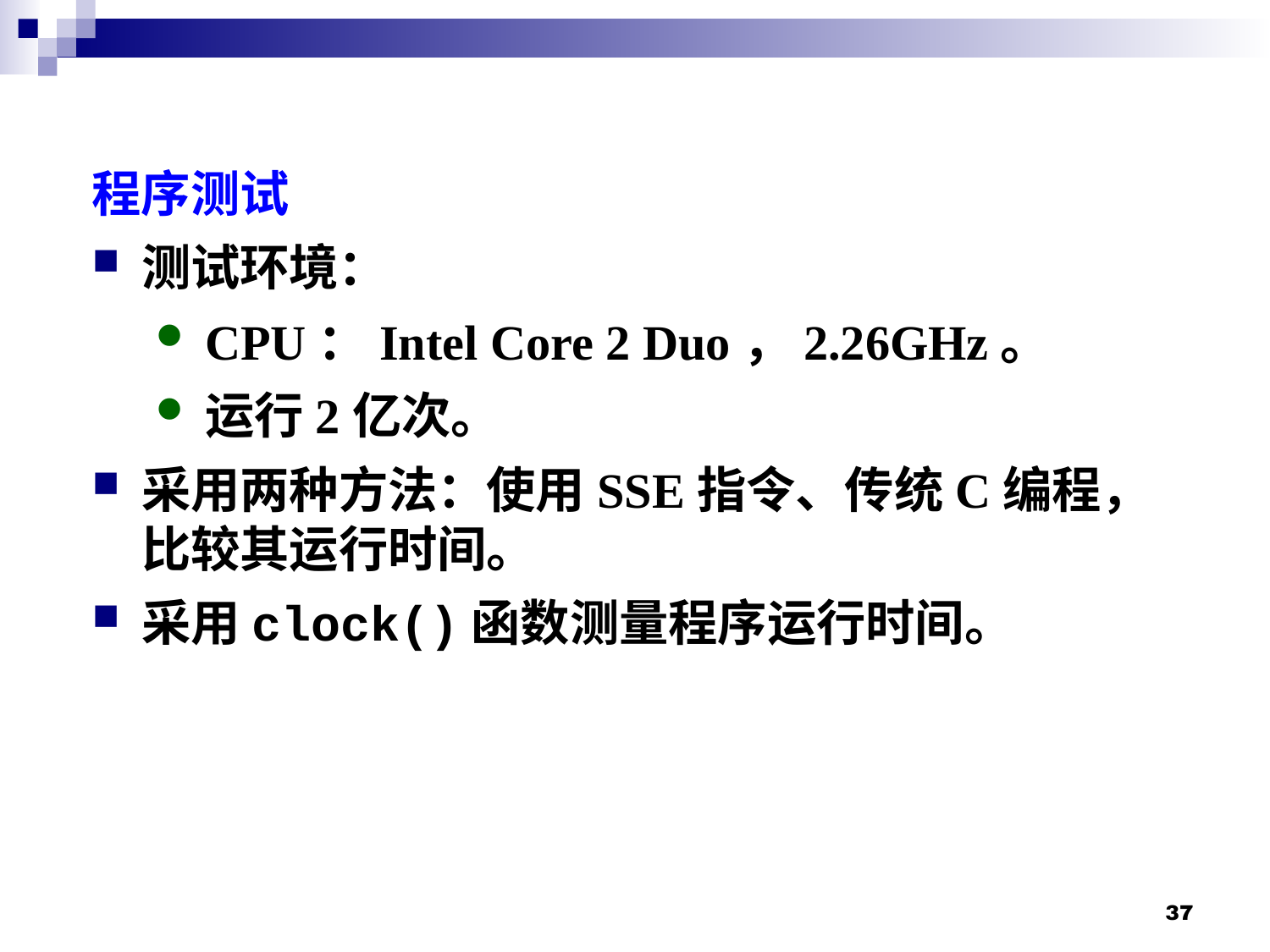

程序测试
测试环境：
CPU：Intel Core 2 Duo，2.26GHz。
运行2亿次。
采用两种方法：使用SSE指令、传统C编程，
比较其运行时间。
采用clock()函数测量程序运行时间。
37